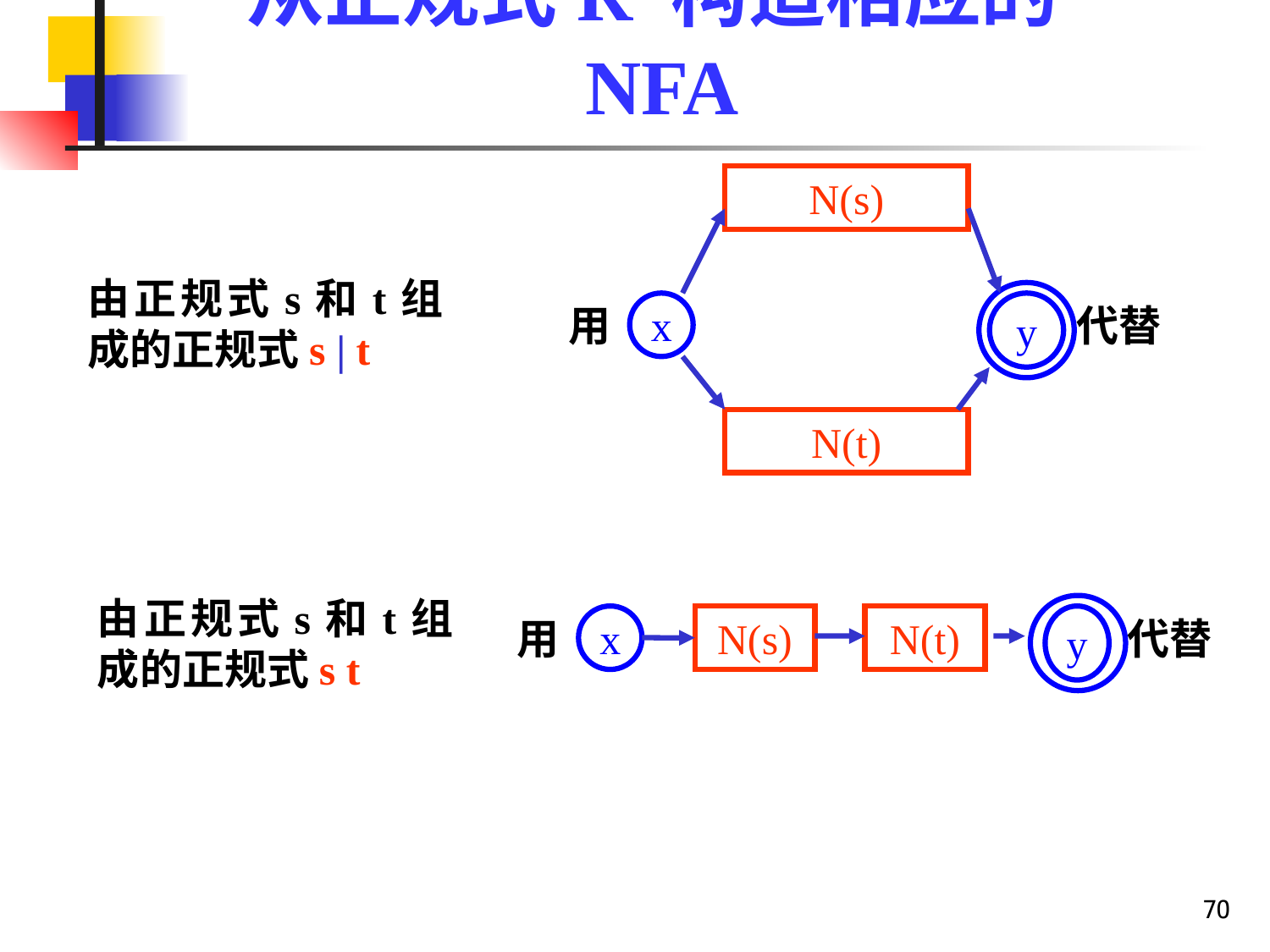

# 从正规式R 构造相应的NFA
N(s)

由正规式s和t组成的正规式s | t

用
x
y
代替

N(t)
由正规式s和t组成的正规式s t

用
x
N(s)
N(t)
y
代替

70